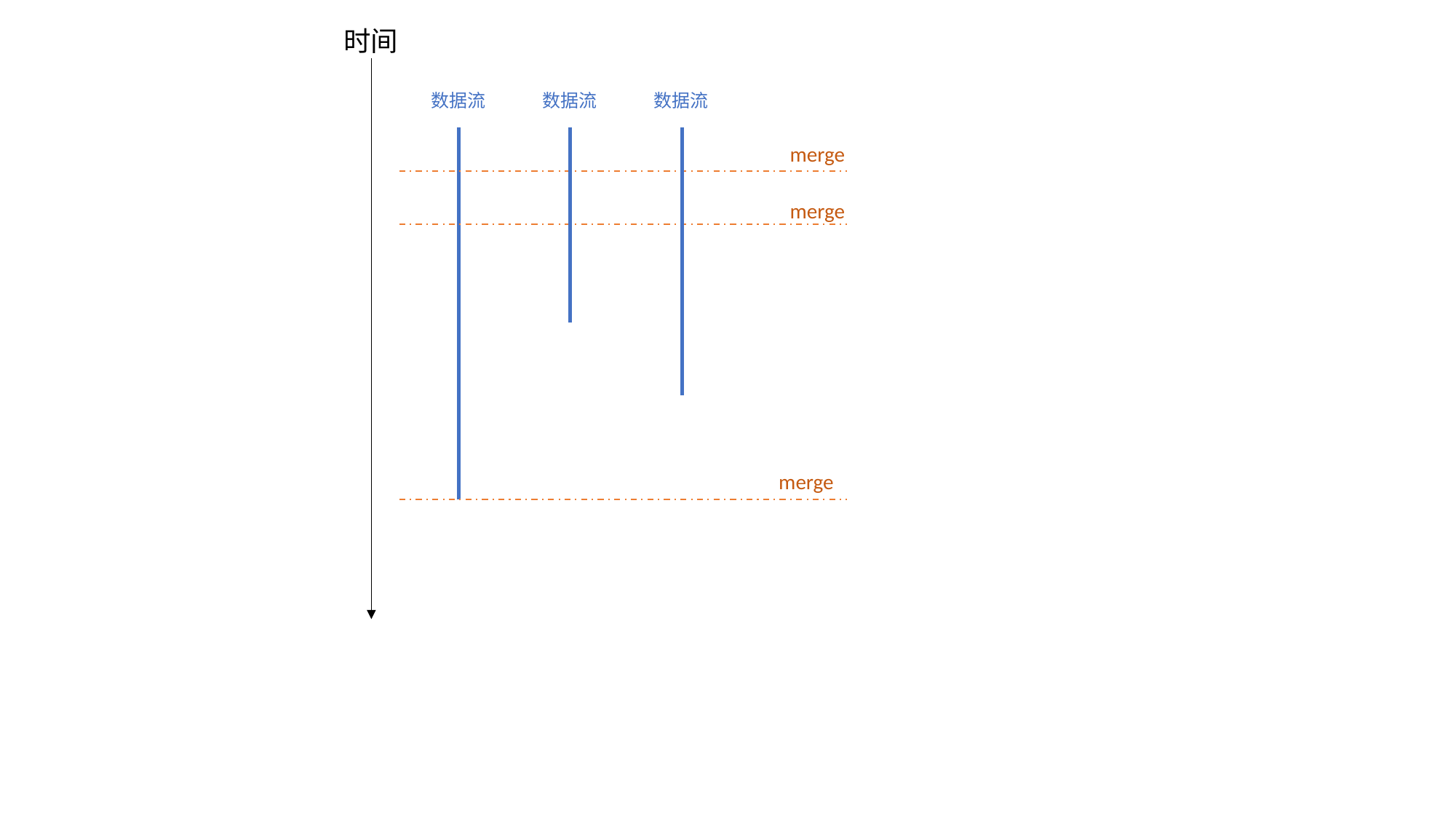

时间
数据流
数据流
数据流
merge
merge
merge